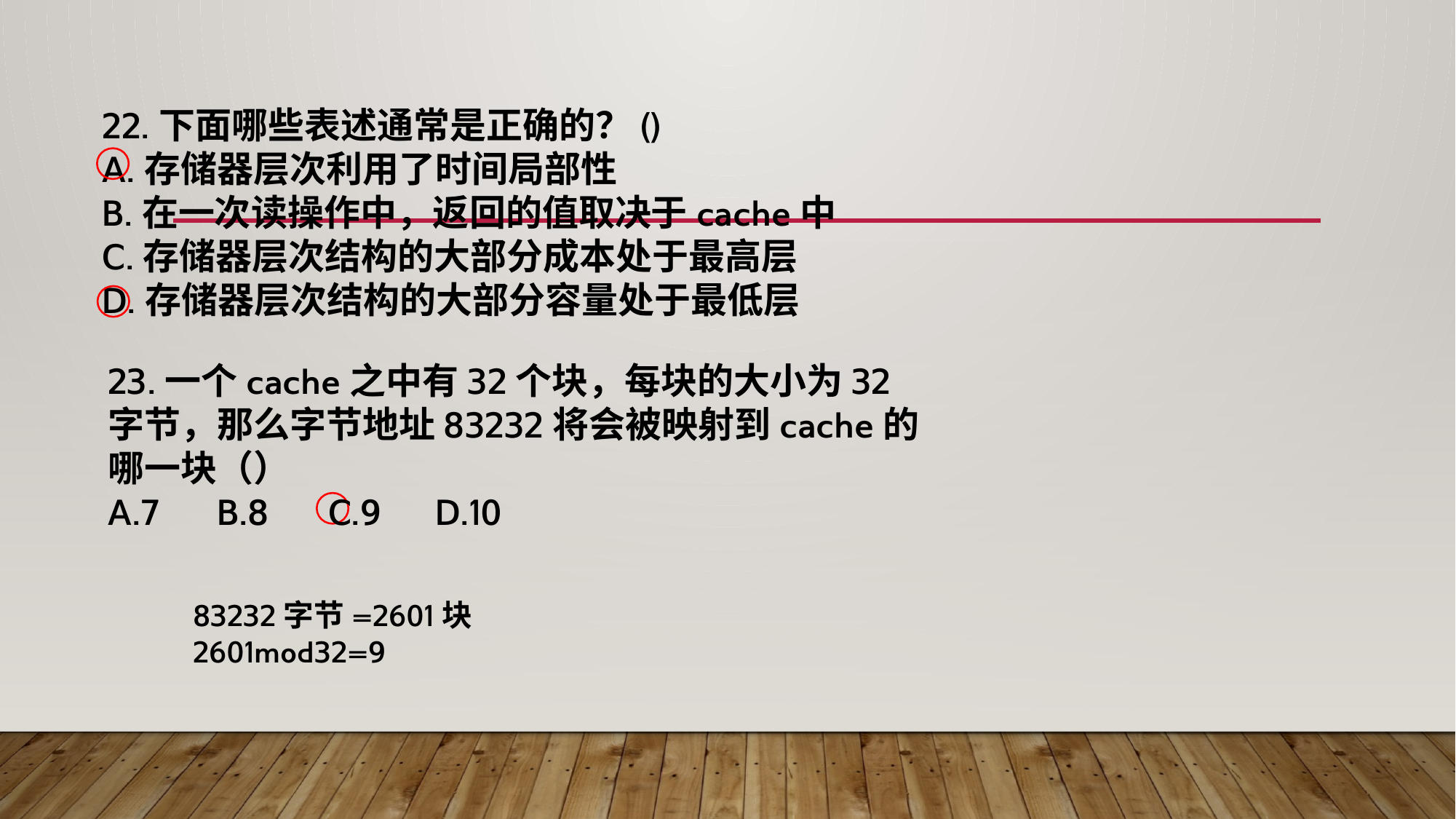

22.下面哪些表述通常是正确的？()
A.存储器层次利用了时间局部性
B.在一次读操作中，返回的值取决于cache中
C.存储器层次结构的大部分成本处于最高层
D.存储器层次结构的大部分容量处于最低层

23.一个cache之中有32个块，每块的大小为32字节，那么字节地址83232将会被映射到cache的哪一块（）
A.7    	B.8     C.9  	D.10

83232字节=2601块
2601mod32=9